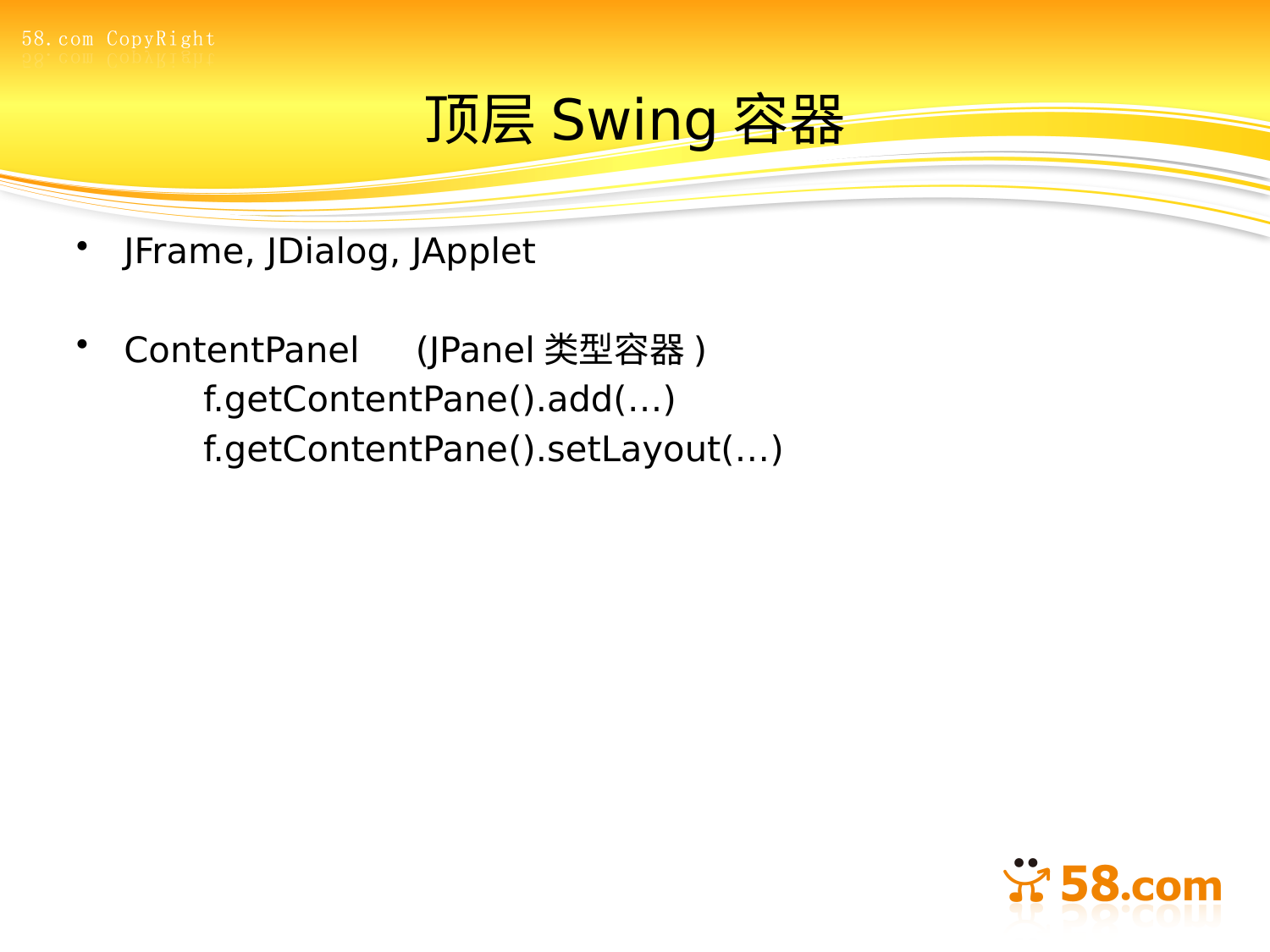

# 顶层Swing容器
JFrame, JDialog, JApplet

ContentPanel     (JPanel类型容器)
f.getContentPane().add(…)
f.getContentPane().setLayout(…)